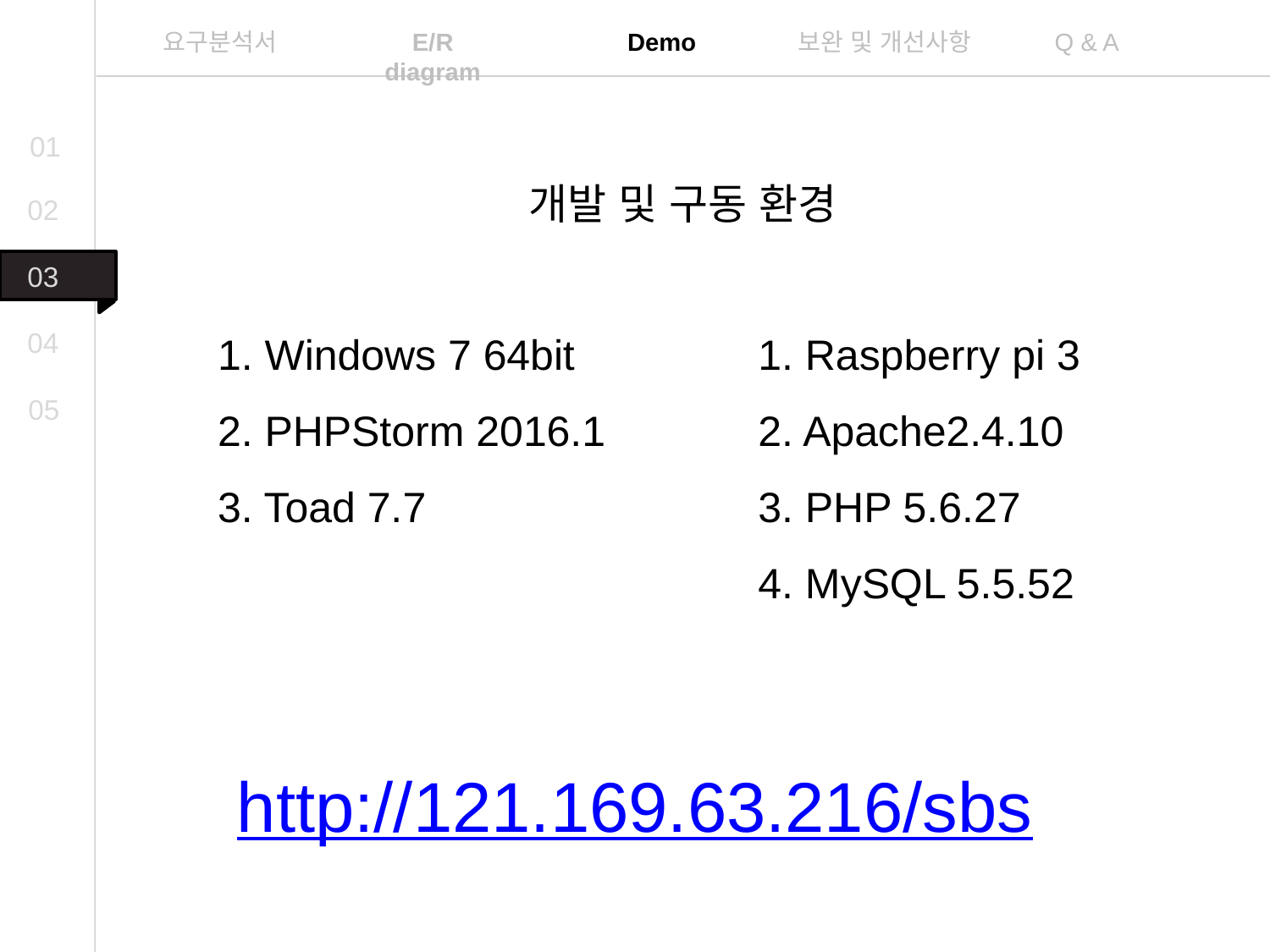

요구분석서
E/R diagram
Demo
보완 및 개선사항
Q & A
01
개발 및 구동 환경
02

03
1. Windows 7 64bit
2. PHPStorm 2016.1
3. Toad 7.7
1. Raspberry pi 3
2. Apache2.4.10
3. PHP 5.6.27
4. MySQL 5.5.52

04
  05
http://121.169.63.216/sbs